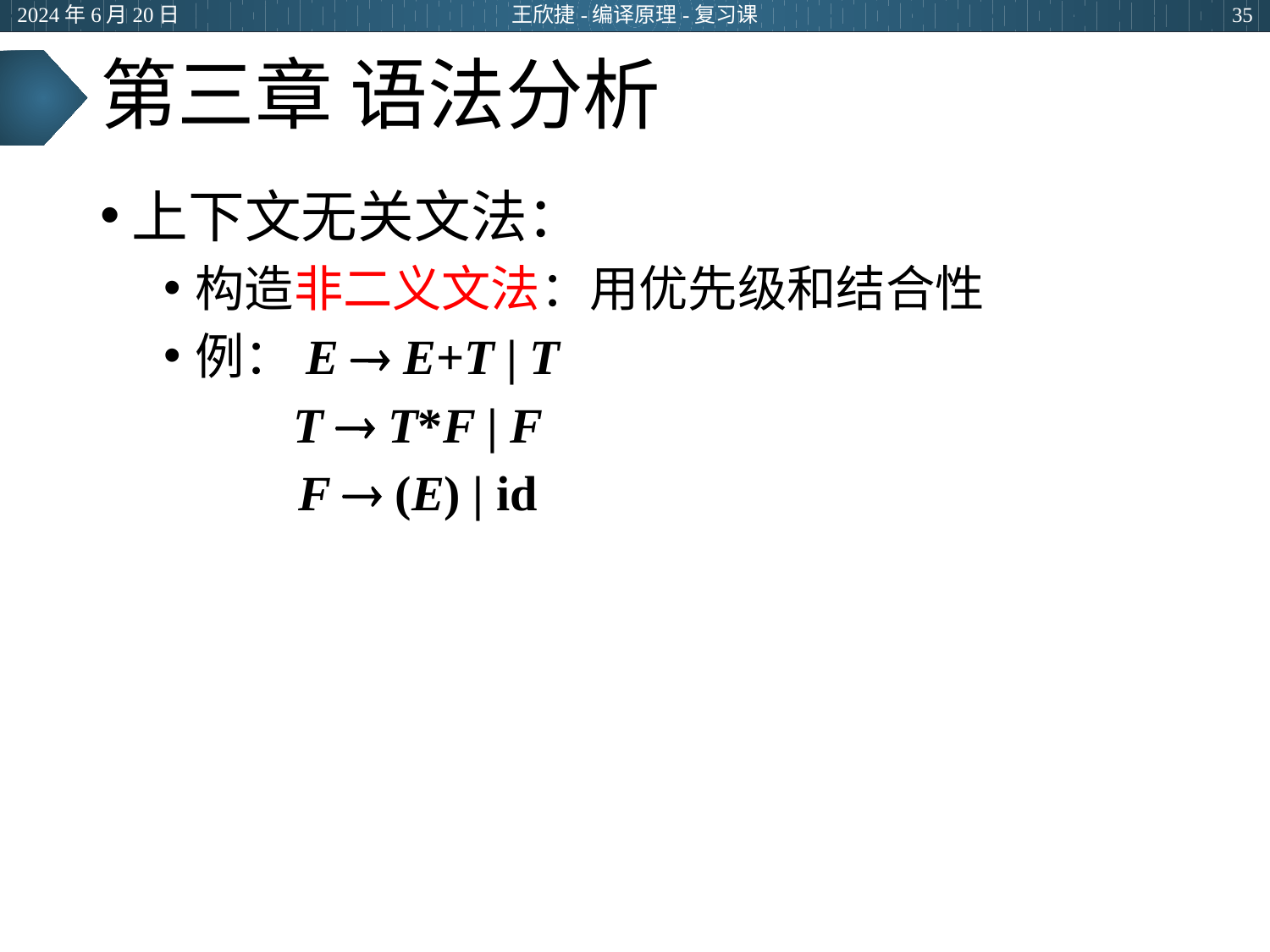

2024年6月20日
王欣捷-编译原理-复习课
35
# 第三章 语法分析
上下文无关文法：
构造非二义文法：用优先级和结合性
例：E → E+T | T
 	        T → T*F | F
           F → (E) | id